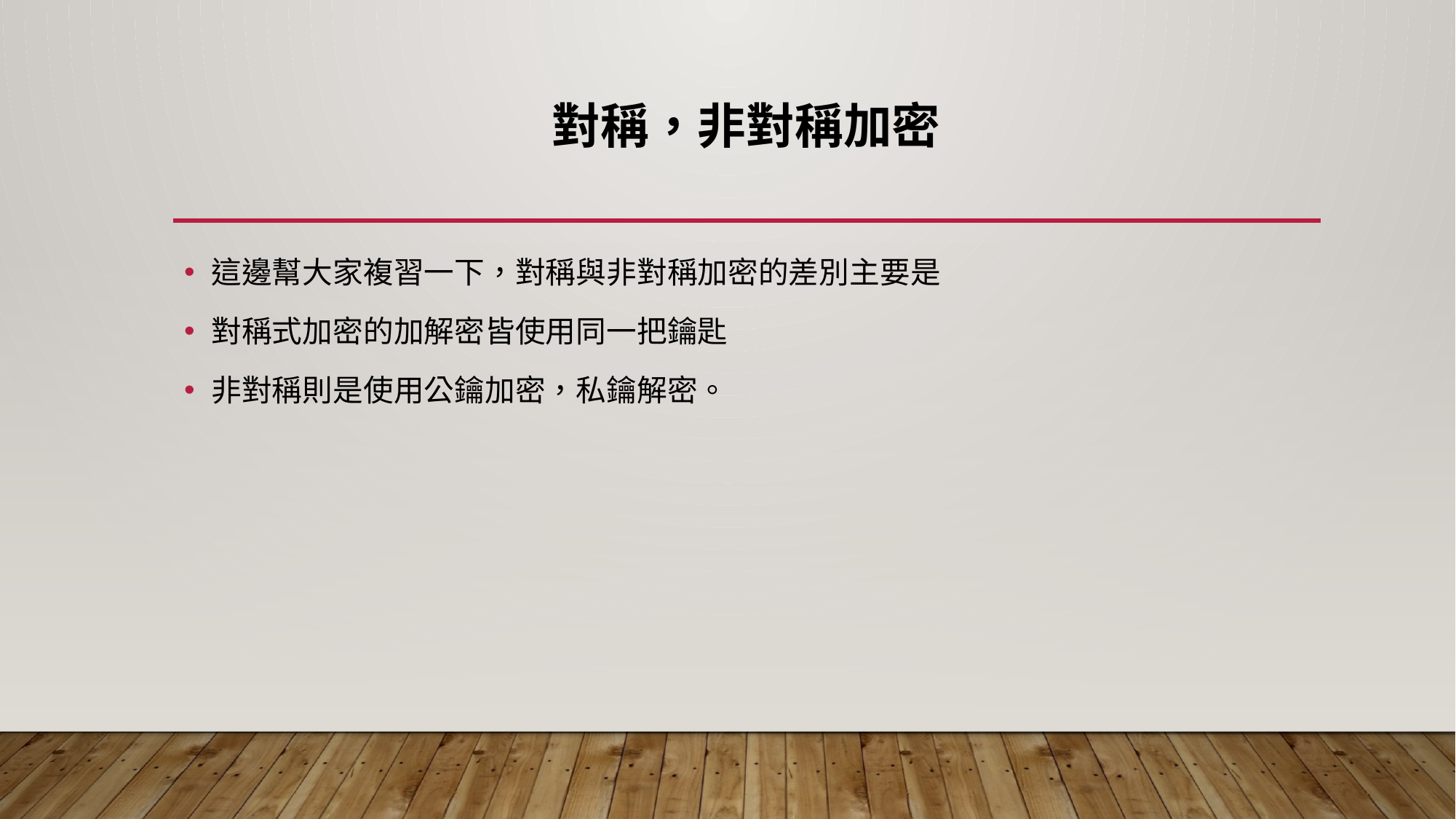

# 對稱，非對稱加密
這邊幫大家複習一下，對稱與非對稱加密的差別主要是
對稱式加密的加解密皆使用同一把鑰匙
非對稱則是使用公鑰加密，私鑰解密。